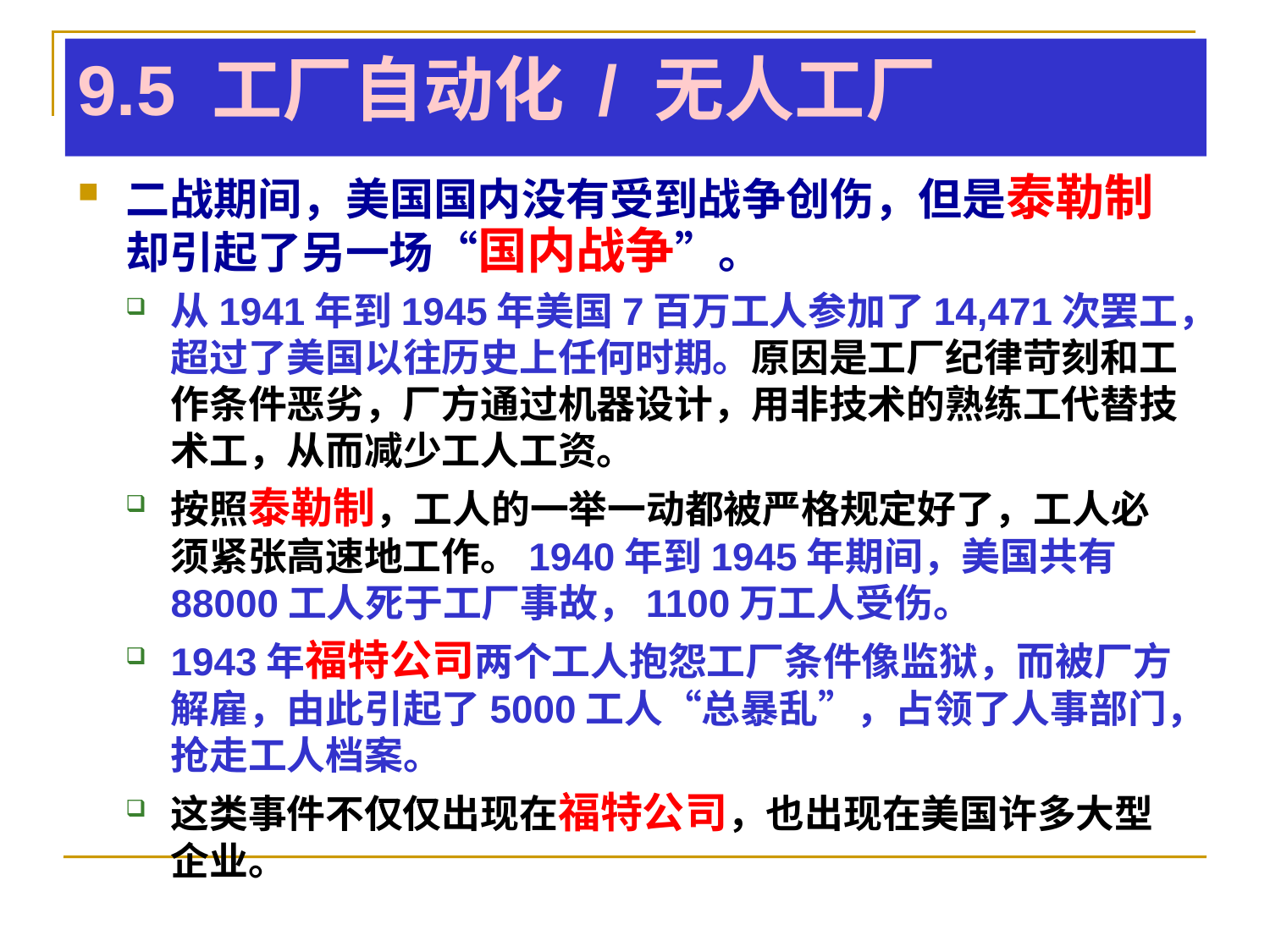

# 9.5 工厂自动化 / 无人工厂
二战期间，美国国内没有受到战争创伤，但是泰勒制却引起了另一场“国内战争”。
从1941年到1945年美国7百万工人参加了14,471次罢工，超过了美国以往历史上任何时期。原因是工厂纪律苛刻和工作条件恶劣，厂方通过机器设计，用非技术的熟练工代替技术工，从而减少工人工资。
按照泰勒制，工人的一举一动都被严格规定好了，工人必须紧张高速地工作。1940年到1945年期间，美国共有88000工人死于工厂事故，1100万工人受伤。
1943年福特公司两个工人抱怨工厂条件像监狱，而被厂方解雇，由此引起了5000工人“总暴乱”，占领了人事部门，抢走工人档案。
这类事件不仅仅出现在福特公司，也出现在美国许多大型企业。

53